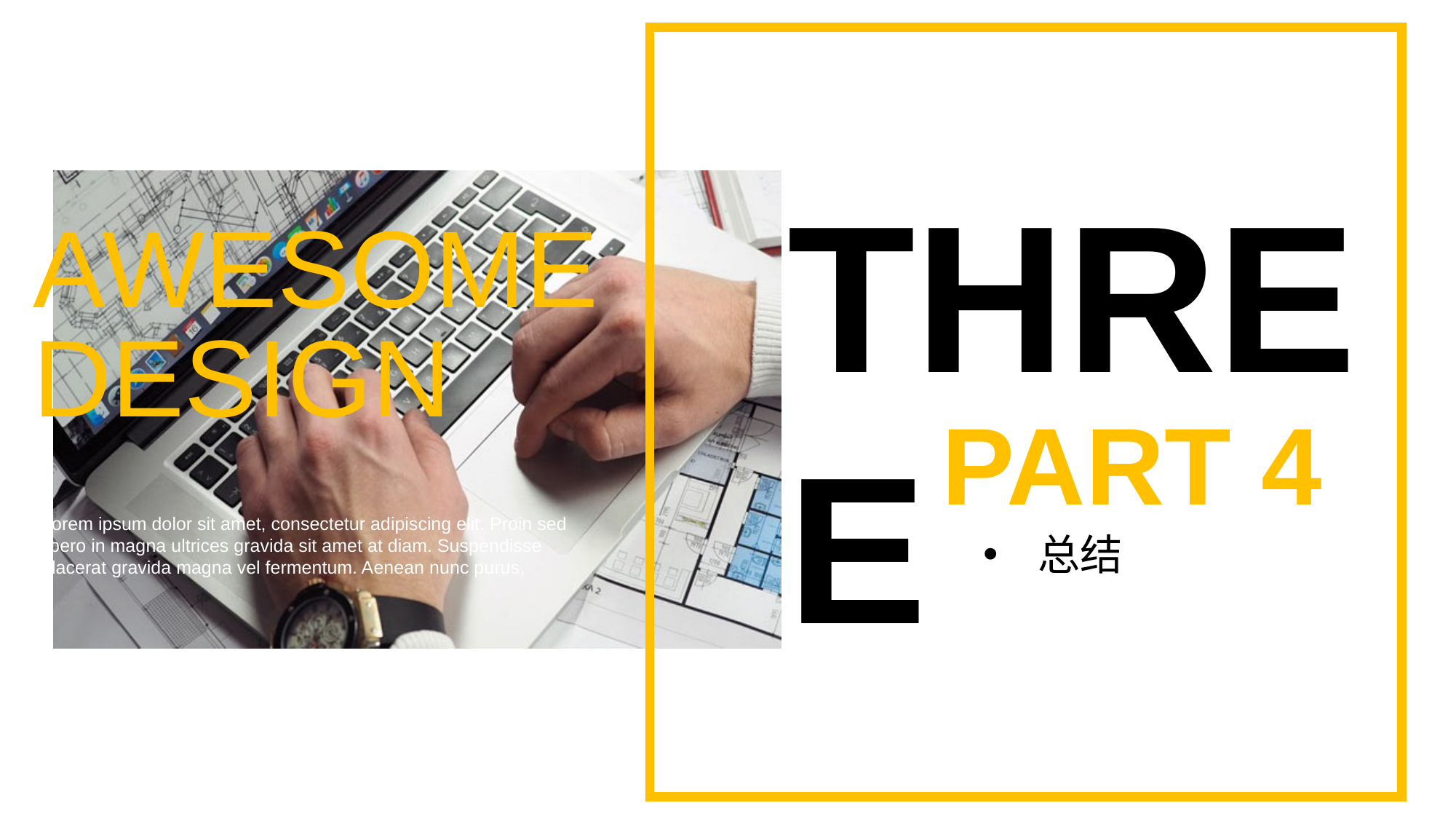

THREE
AWESOME
DESIGN
  PART 4
Lorem ipsum dolor sit amet, consectetur adipiscing elit. Proin sed libero in magna ultrices gravida sit amet at diam. Suspendisse placerat gravida magna vel fermentum. Aenean nunc purus,
总结